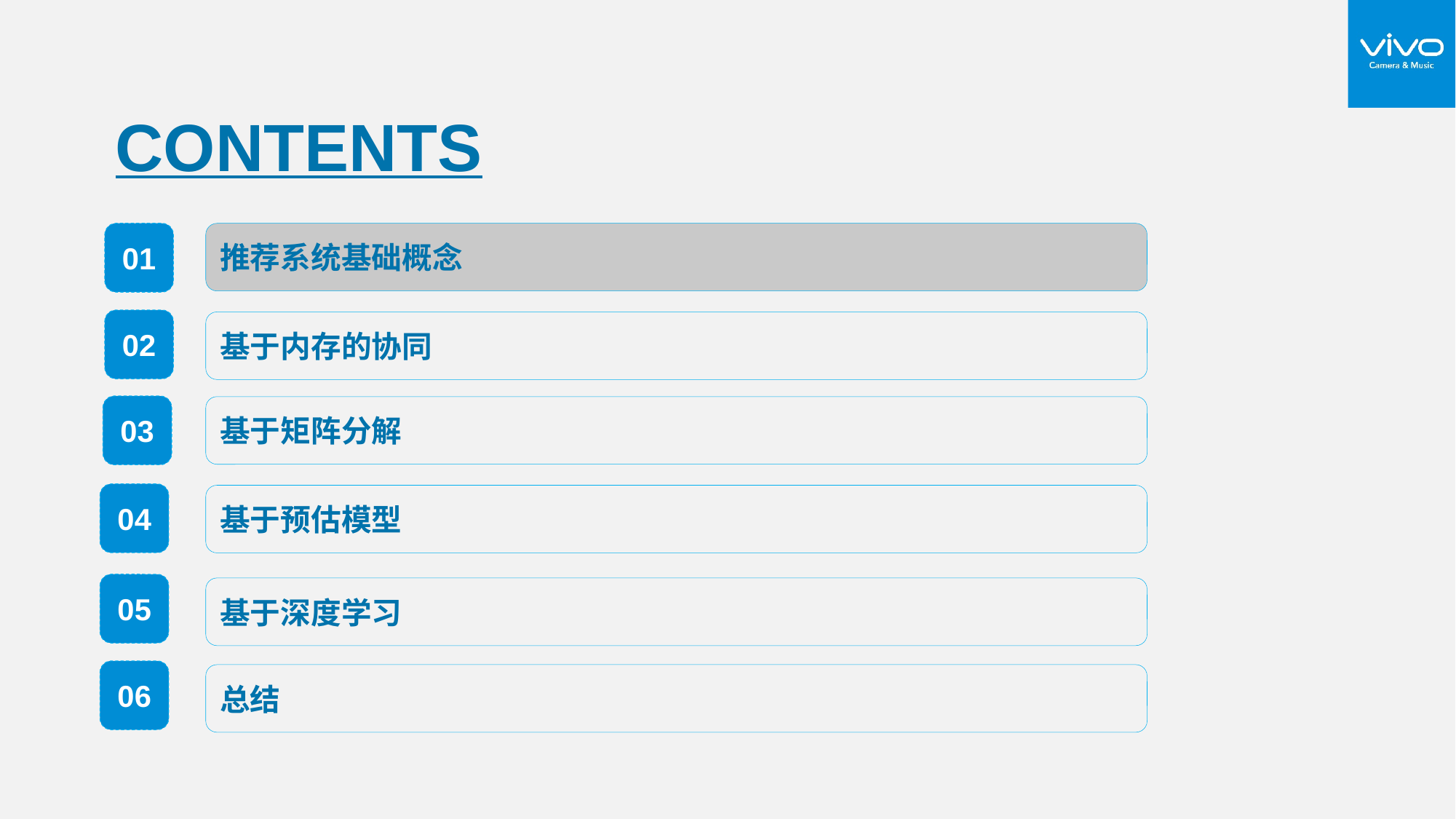

CONTENTS
01
推荐系统基础概念
02
基于内存的协同
03
基于矩阵分解
04
基于预估模型
05
基于深度学习
06
总结